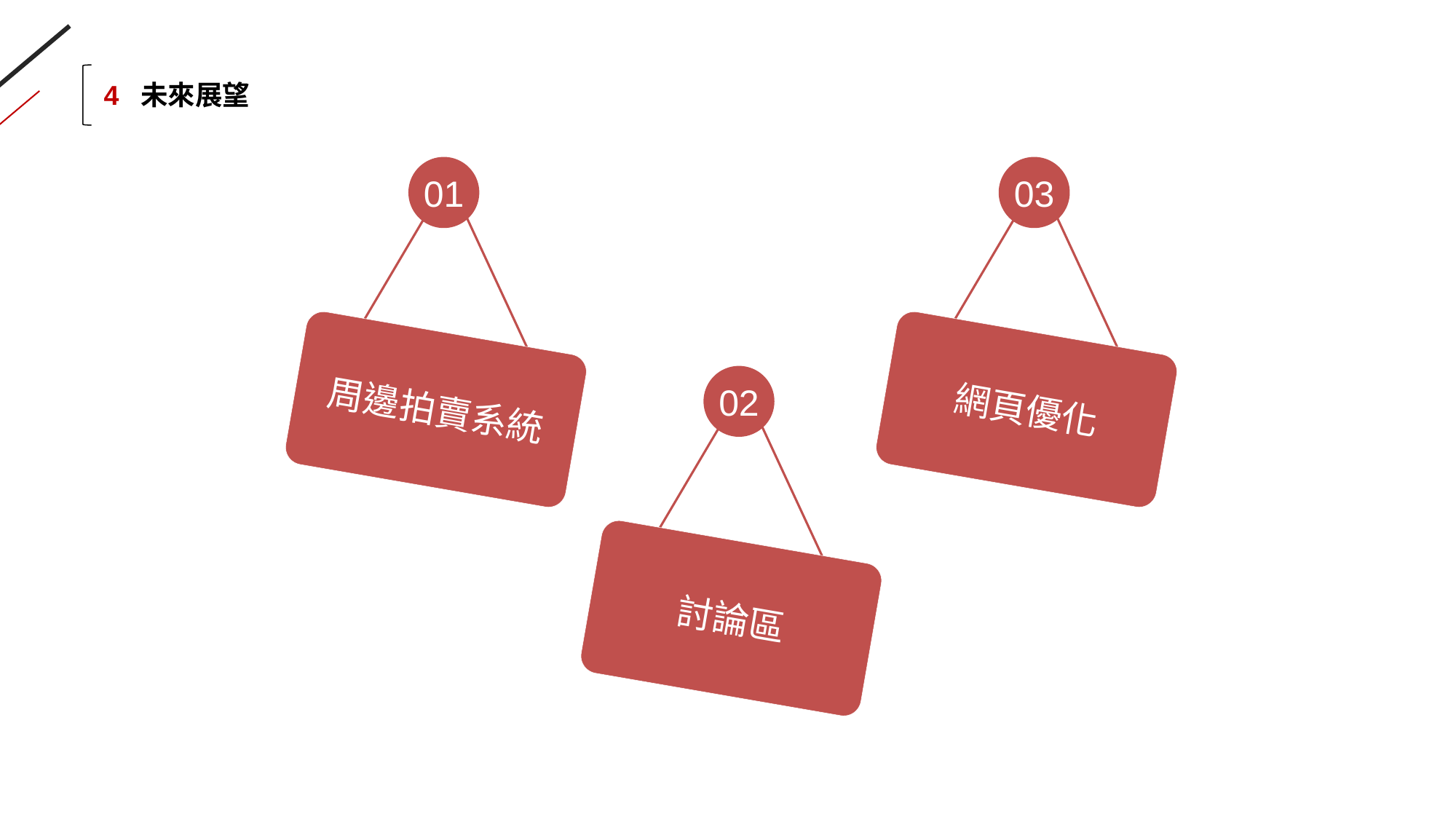

4  未來展望
01
03

周邊拍賣系統
網頁優化
02

討論區